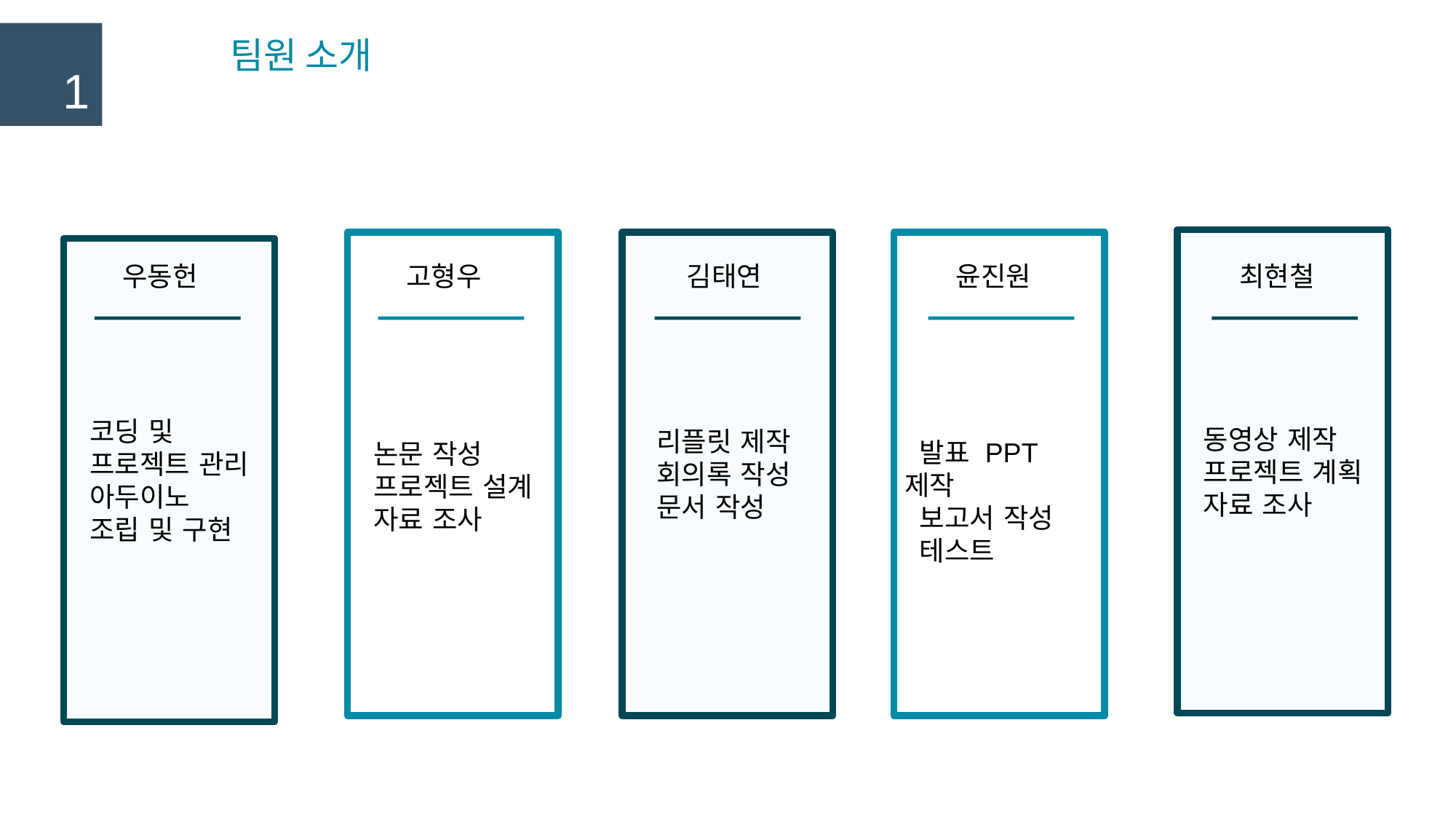

팀원 소개

1
 동영상 제작
 프로젝트 계획
 자료 조사

  리플릿 제작
  회의록 작성
  문서 작성

 코딩 및
 프로젝트 관리
 아두이노
 조립 및 구현
우동헌
고형우
김태연
윤진원
최현철

 발표 PPT 제작
 보고서 작성
 테스트
 논문 작성
 프로젝트 설계
 자료 조사